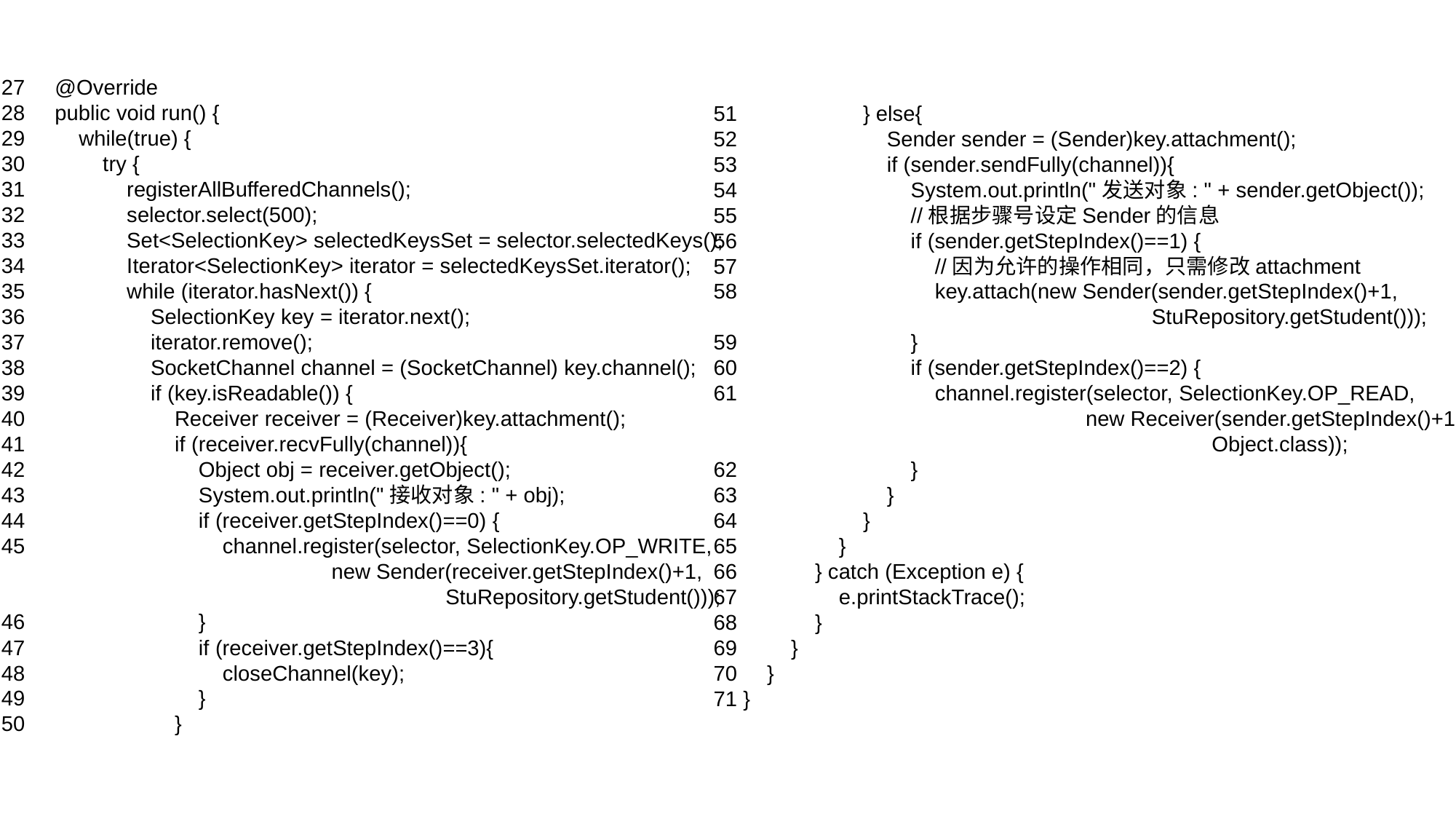

27     @Override
28     public void run() {
29         while(true) {
30             try {
31                 registerAllBufferedChannels();
32                 selector.select(500);
33                 Set<SelectionKey> selectedKeysSet = selector.selectedKeys();
34                 Iterator<SelectionKey> iterator = selectedKeysSet.iterator();
35                 while (iterator.hasNext()) {
36                     SelectionKey key = iterator.next();
37                     iterator.remove();
38                     SocketChannel channel = (SocketChannel) key.channel();
39                     if (key.isReadable()) {
40                         Receiver receiver = (Receiver)key.attachment();
41                         if (receiver.recvFully(channel)){
42                             Object obj = receiver.getObject();
43                             System.out.println("接收对象: " + obj);
44                             if (receiver.getStepIndex()==0) {
45                                 channel.register(selector, SelectionKey.OP_WRITE,
                                                       new Sender(receiver.getStepIndex()+1,
                                                                          StuRepository.getStudent()));
46                             }
47                             if (receiver.getStepIndex()==3){
48                                 closeChannel(key);
49                             }
50                         }
51                     } else{
52                         Sender sender = (Sender)key.attachment();
53                         if (sender.sendFully(channel)){
54                             System.out.println("发送对象: " + sender.getObject());
55                             //根据步骤号设定Sender的信息
56                             if (sender.getStepIndex()==1) {
57                                 //因为允许的操作相同，只需修改attachment
58                                 key.attach(new Sender(sender.getStepIndex()+1,
                                                                         StuRepository.getStudent()));
59                             }
60                             if (sender.getStepIndex()==2) {
61                                 channel.register(selector, SelectionKey.OP_READ,
                                                              new Receiver(sender.getStepIndex()+1,
                                                                                   Object.class));
62                             }
63                         }
64                     }
65                 }
66             } catch (Exception e) {
67                 e.printStackTrace();
68             }
69         }
70     }
71 }